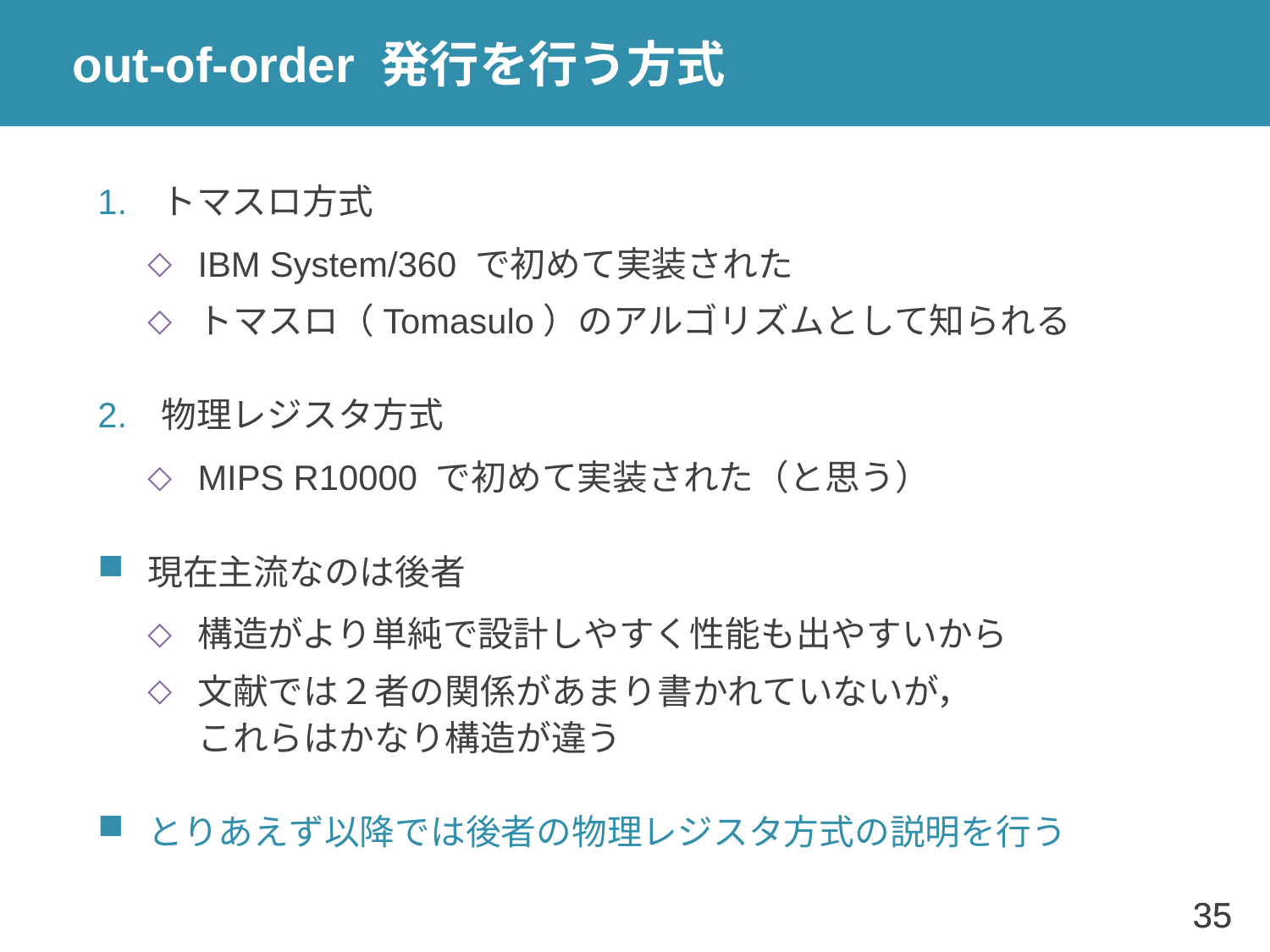

# out-of-order 発行を行う方式
トマスロ方式
IBM System/360 で初めて実装された
トマスロ（Tomasulo）のアルゴリズムとして知られる
物理レジスタ方式
MIPS R10000 で初めて実装された（と思う）
現在主流なのは後者
構造がより単純で設計しやすく性能も出やすいから
文献では２者の関係があまり書かれていないが，
これらはかなり構造が違う
とりあえず以降では後者の物理レジスタ方式の説明を行う